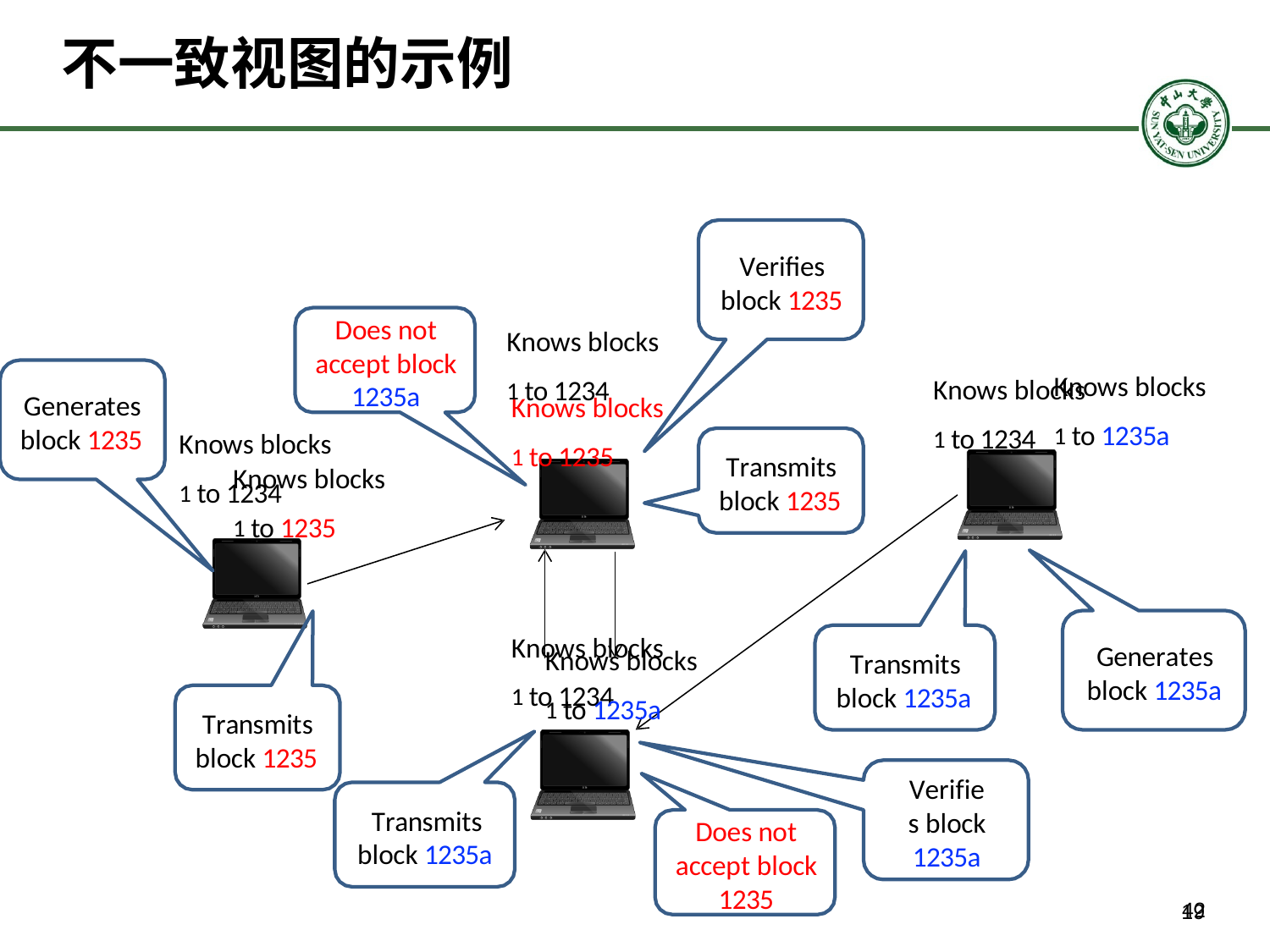

# 不一致视图的示例

Verifies block 1235

Does not accept block 1235a
Knows blocks 1 to 1234

Generates block 1235
Knows blocks 1 to 1235a
Knows blocks 1 to 1234
Knows blocks 1 to 1235
Knows blocks 1 to 1234

Transmits block 1235

Knows blocks 1 to 1235

Generates block 1235a

Transmits block 1235a

Transmits block 1235
Knows blocks 1 to 1234
Knows blocks 1 to 1235a

Transmits block 1235a

Verifies block 1235a

Does not accept block 1235
42